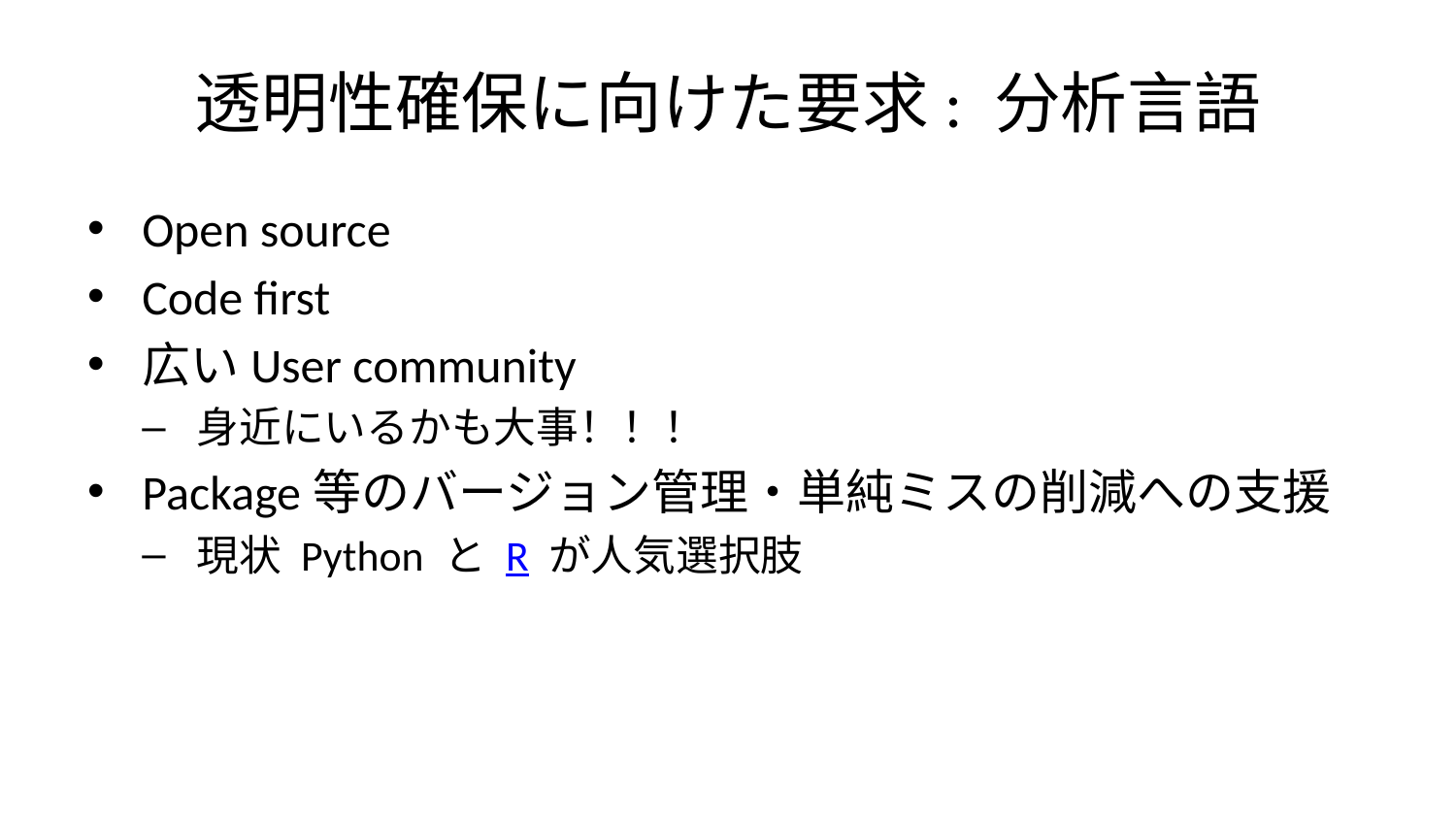

# 透明性確保に向けた要求: 分析言語
Open source
Code first
広いUser community
身近にいるかも大事！！！
Package等のバージョン管理・単純ミスの削減への支援
現状 Python と R が人気選択肢